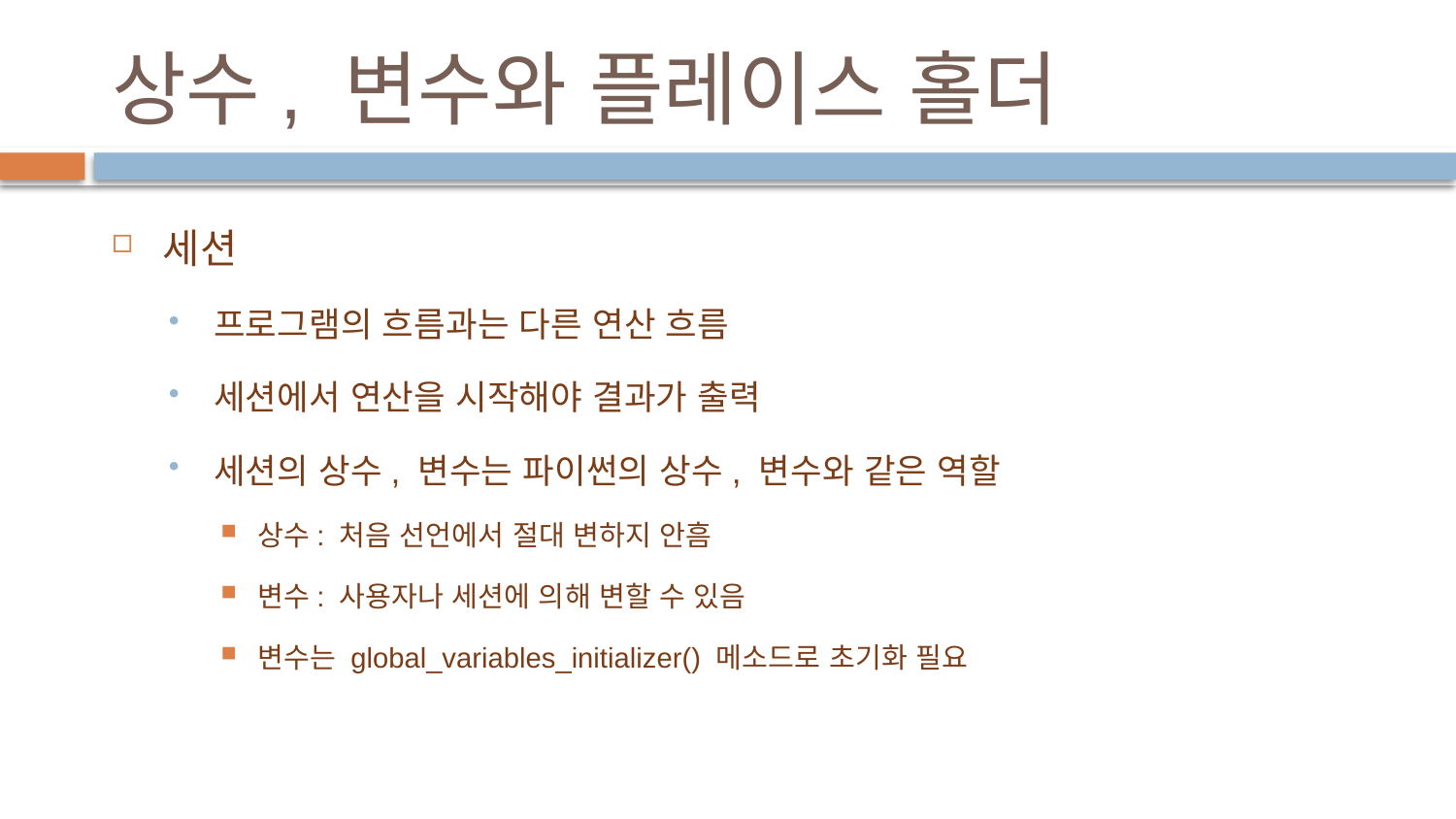

# 상수, 변수와 플레이스 홀더
세션
프로그램의 흐름과는 다른 연산 흐름
세션에서 연산을 시작해야 결과가 출력
세션의 상수, 변수는 파이썬의 상수, 변수와 같은 역할
상수: 처음 선언에서 절대 변하지 안흠
변수: 사용자나 세션에 의해 변할 수 있음
변수는 global_variables_initializer() 메소드로 초기화 필요